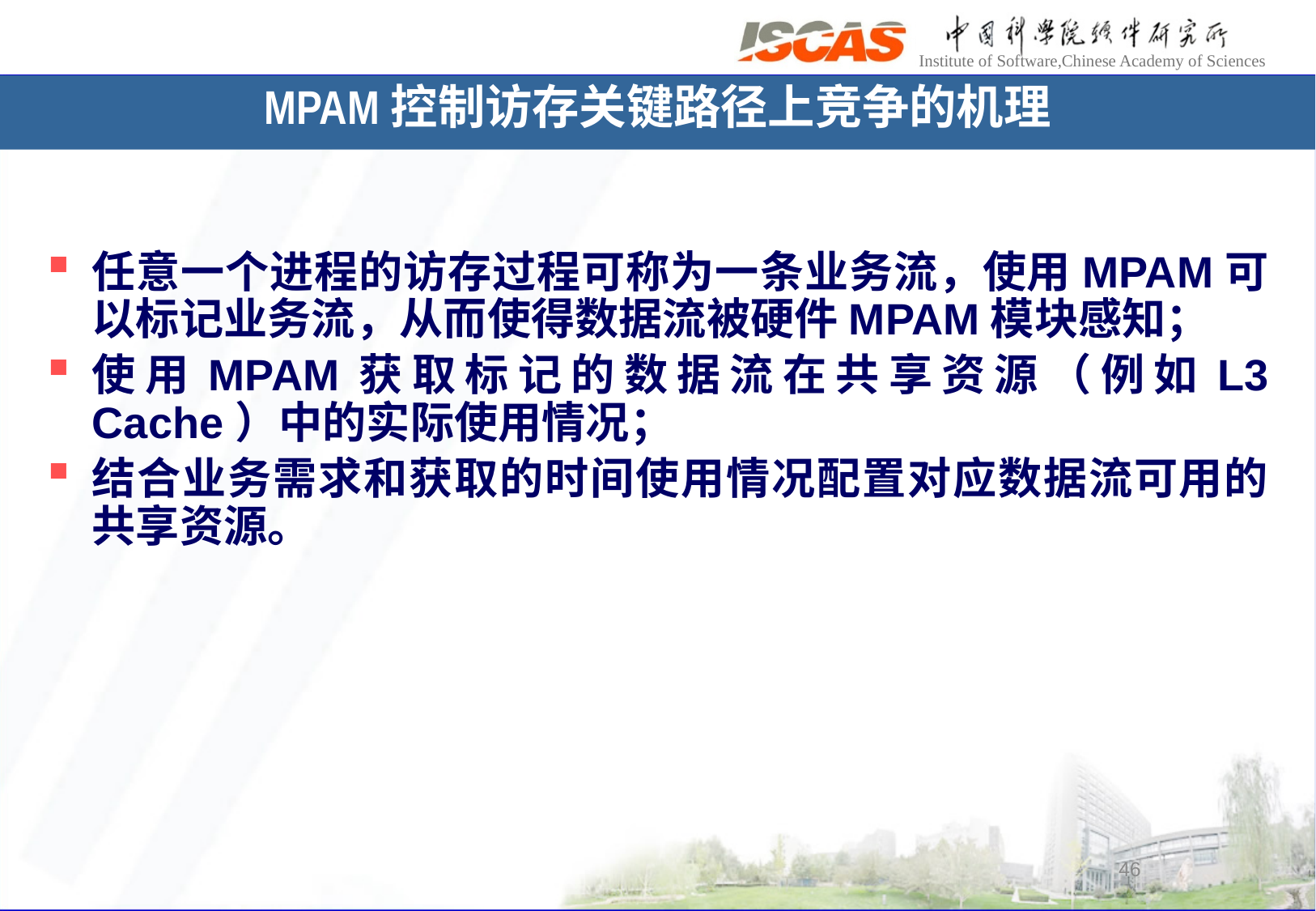

MPAM控制访存关键路径上竞争的机理
任意一个进程的访存过程可称为一条业务流，使用MPAM可以标记业务流，从而使得数据流被硬件MPAM模块感知；
使用MPAM获取标记的数据流在共享资源（例如L3 Cache）中的实际使用情况；
结合业务需求和获取的时间使用情况配置对应数据流可用的共享资源。
46